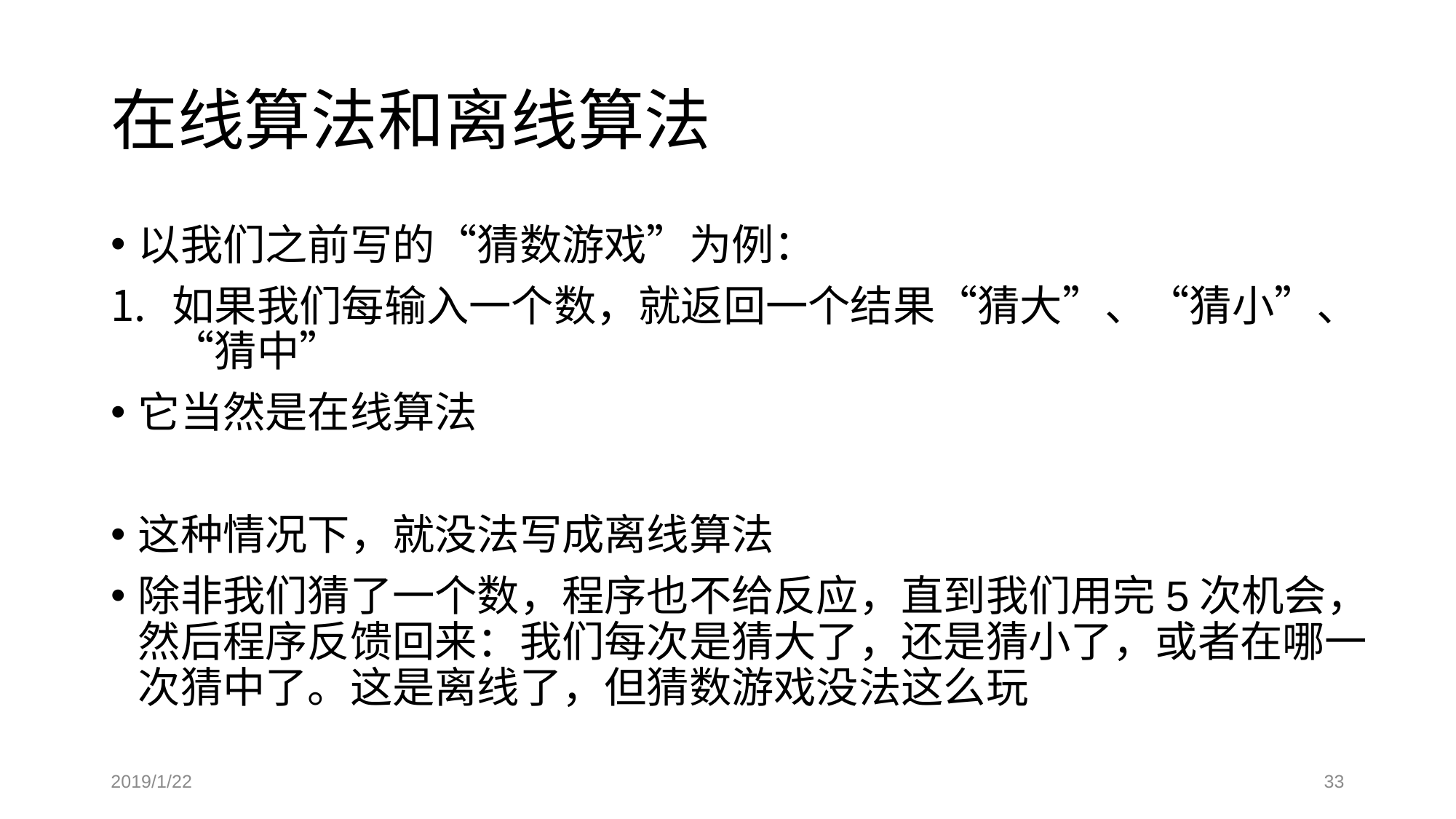

# 在线算法和离线算法
以我们之前写的“猜数游戏”为例：
如果我们每输入一个数，就返回一个结果“猜大”、“猜小”、“猜中”
它当然是在线算法

这种情况下，就没法写成离线算法
除非我们猜了一个数，程序也不给反应，直到我们用完5次机会，然后程序反馈回来：我们每次是猜大了，还是猜小了，或者在哪一次猜中了。这是离线了，但猜数游戏没法这么玩
2019/1/22
33